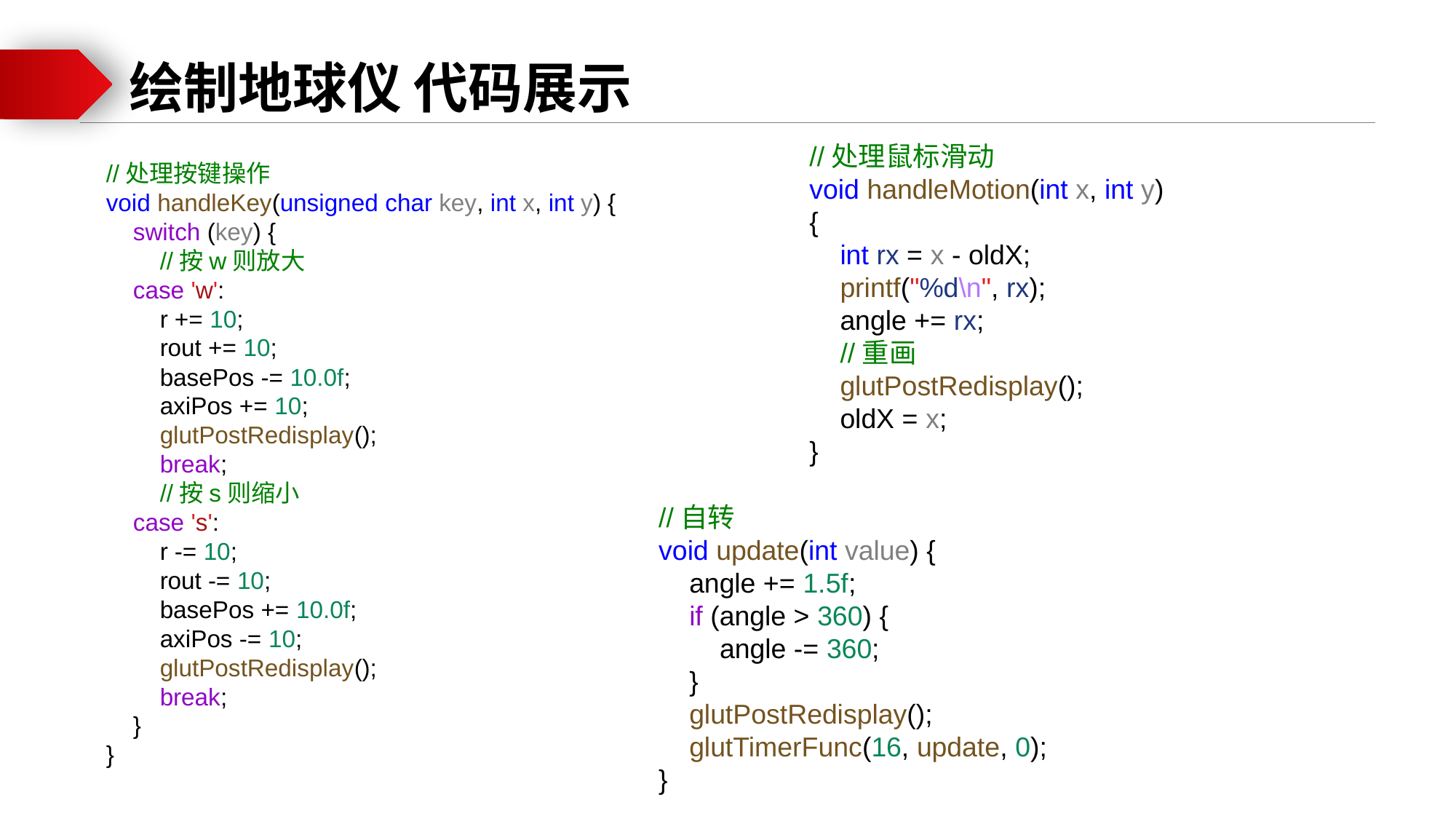

绘制地球仪 代码展示
//处理鼠标滑动
void handleMotion(int x, int y)
{
    int rx = x - oldX;
    printf("%d\n", rx);
    angle += rx;
    //重画
    glutPostRedisplay();
    oldX = x;
}
//处理按键操作
void handleKey(unsigned char key, int x, int y) {
    switch (key) {
        //按w则放大
    case 'w':
        r += 10;
        rout += 10;
        basePos -= 10.0f;
        axiPos += 10;
        glutPostRedisplay();
        break;
        //按s则缩小
    case 's':
        r -= 10;
        rout -= 10;
        basePos += 10.0f;
        axiPos -= 10;
        glutPostRedisplay();
        break;
    }
}
//自转
void update(int value) {
    angle += 1.5f;
    if (angle > 360) {
        angle -= 360;
    }
    glutPostRedisplay();
    glutTimerFunc(16, update, 0);
}